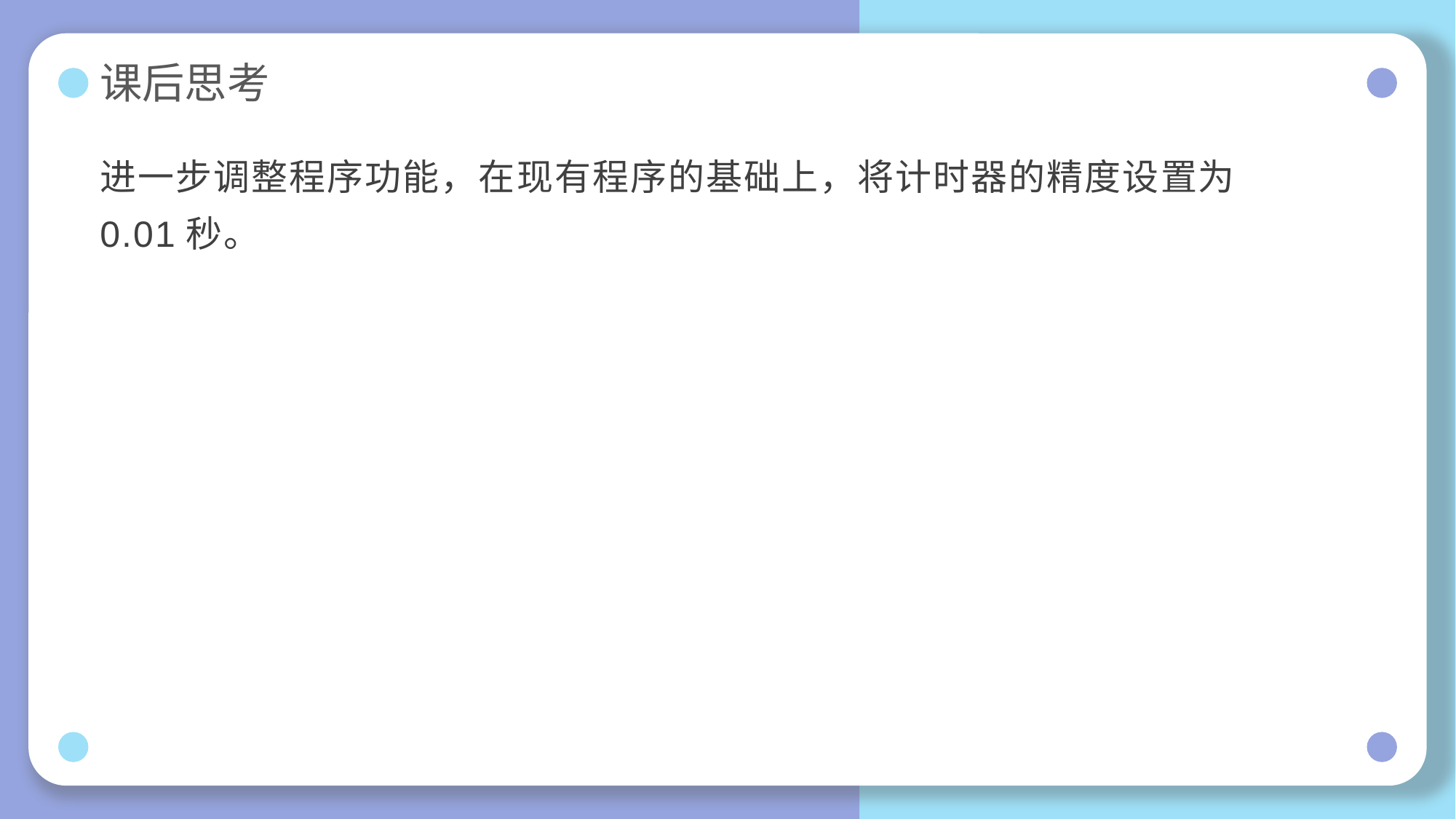

# 课后思考
进一步调整程序功能，在现有程序的基础上，将计时器的精度设置为0.01秒。